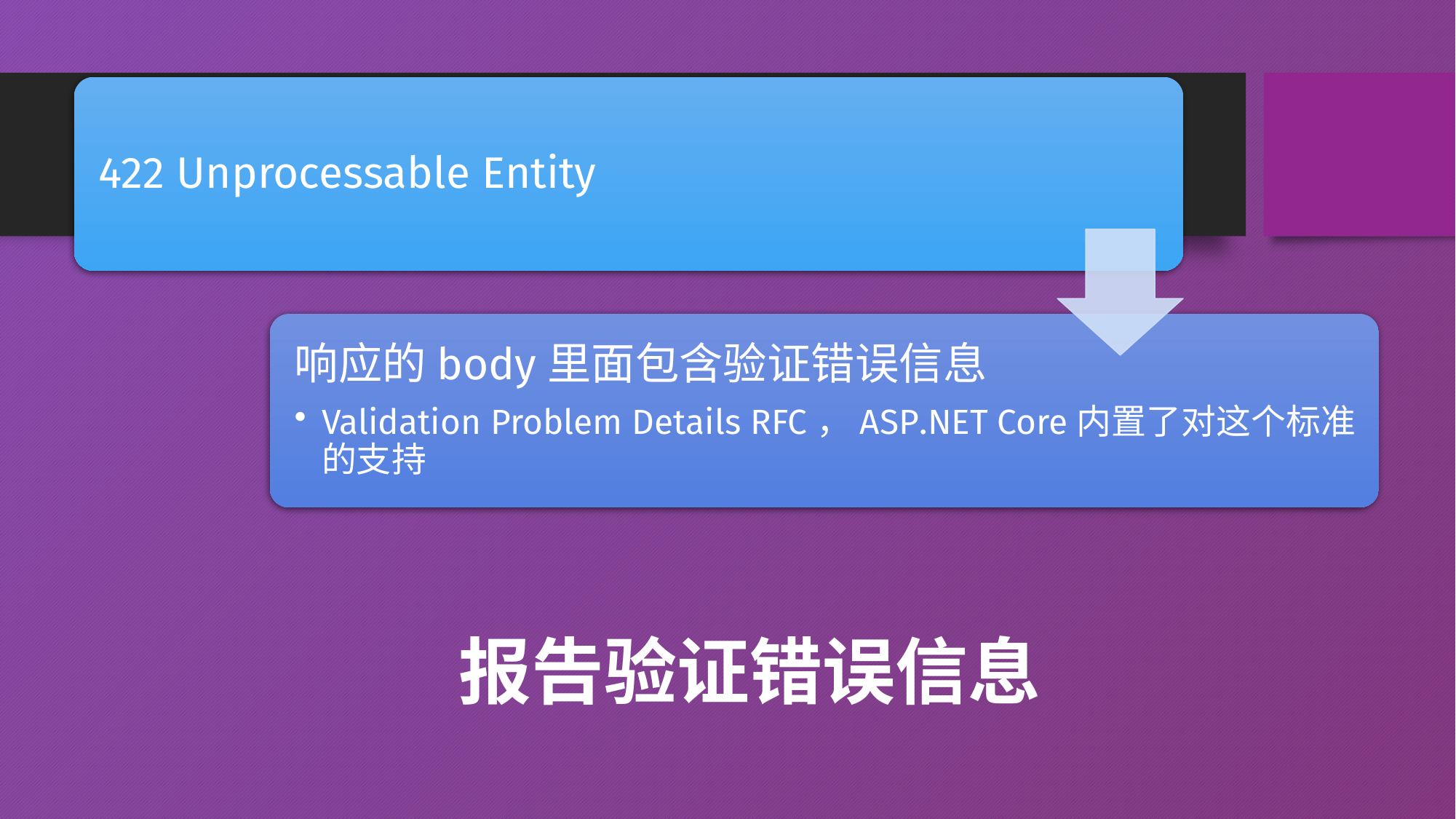

422 Unprocessable Entity
响应的body里面包含验证错误信息
Validation Problem Details RFC，ASP.NET Core内置了对这个标准的支持

# 报告验证错误信息